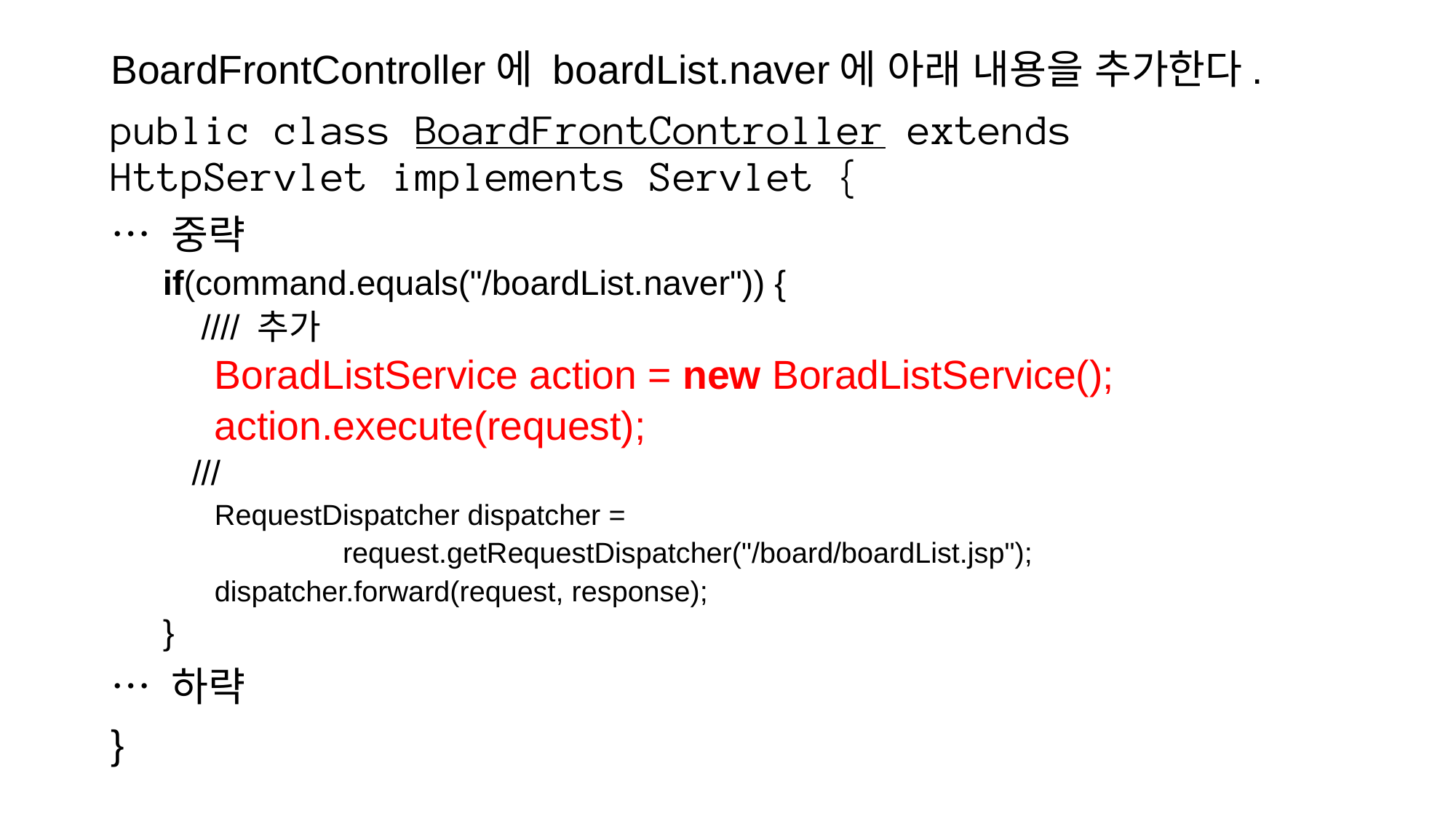

BoardFrontController에 boardList.naver에 아래 내용을 추가한다.
public class BoardFrontController extends HttpServlet implements Servlet {
… 중략
if(command.equals("/boardList.naver")) {
    //// 추가
BoradListService action = new BoradListService();
action.execute(request);
   ///
RequestDispatcher dispatcher =
                request.getRequestDispatcher("/board/boardList.jsp");
dispatcher.forward(request, response);
}
… 하략
}